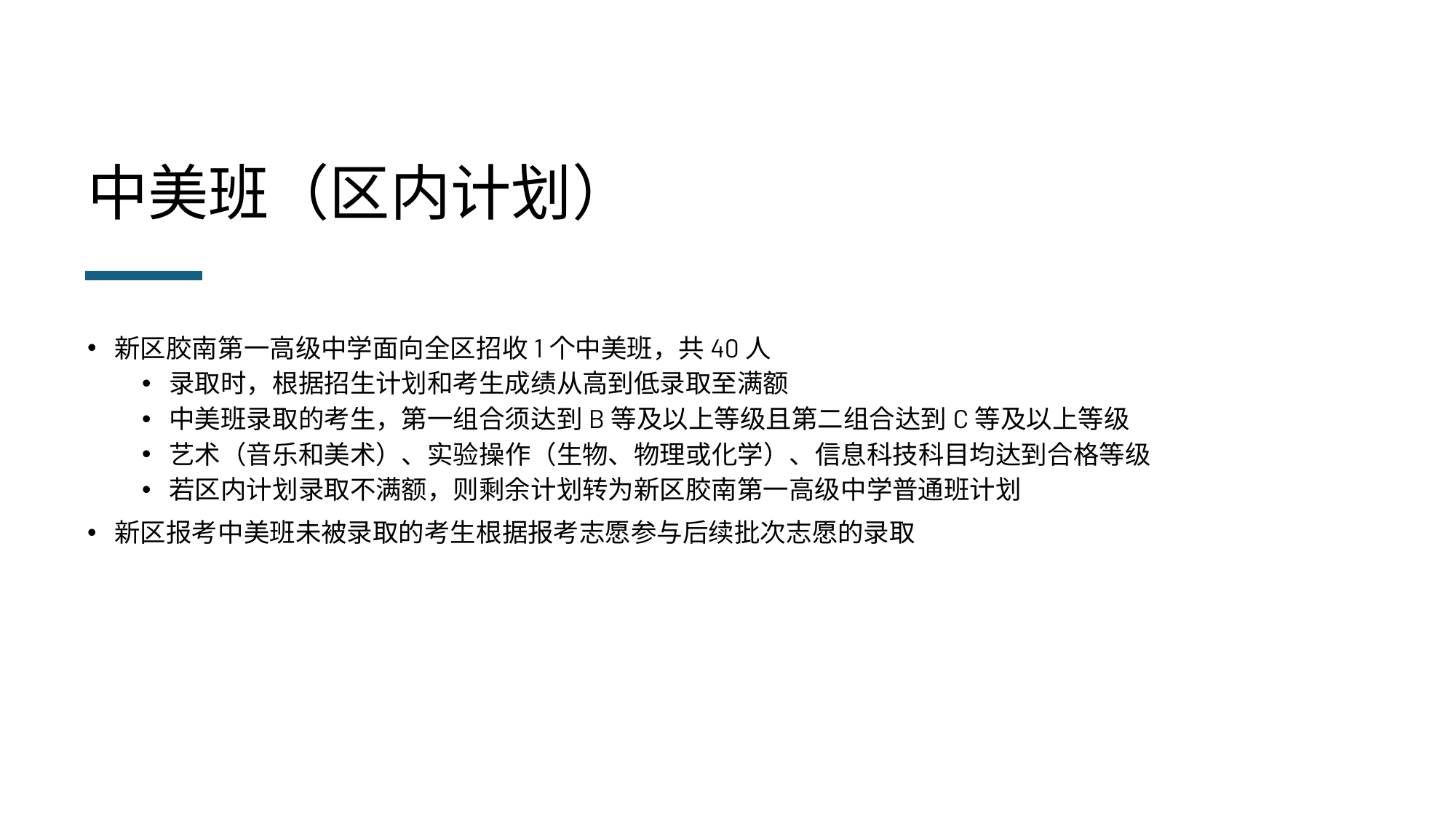

# 中美班（区内计划）
新区胶南第一高级中学面向全区招收1个中美班，共40人
录取时，根据招生计划和考生成绩从高到低录取至满额
中美班录取的考生，第一组合须达到B等及以上等级且第二组合达到C等及以上等级
艺术（音乐和美术）、实验操作（生物、物理或化学）、信息科技科目均达到合格等级
若区内计划录取不满额，则剩余计划转为新区胶南第一高级中学普通班计划
新区报考中美班未被录取的考生根据报考志愿参与后续批次志愿的录取